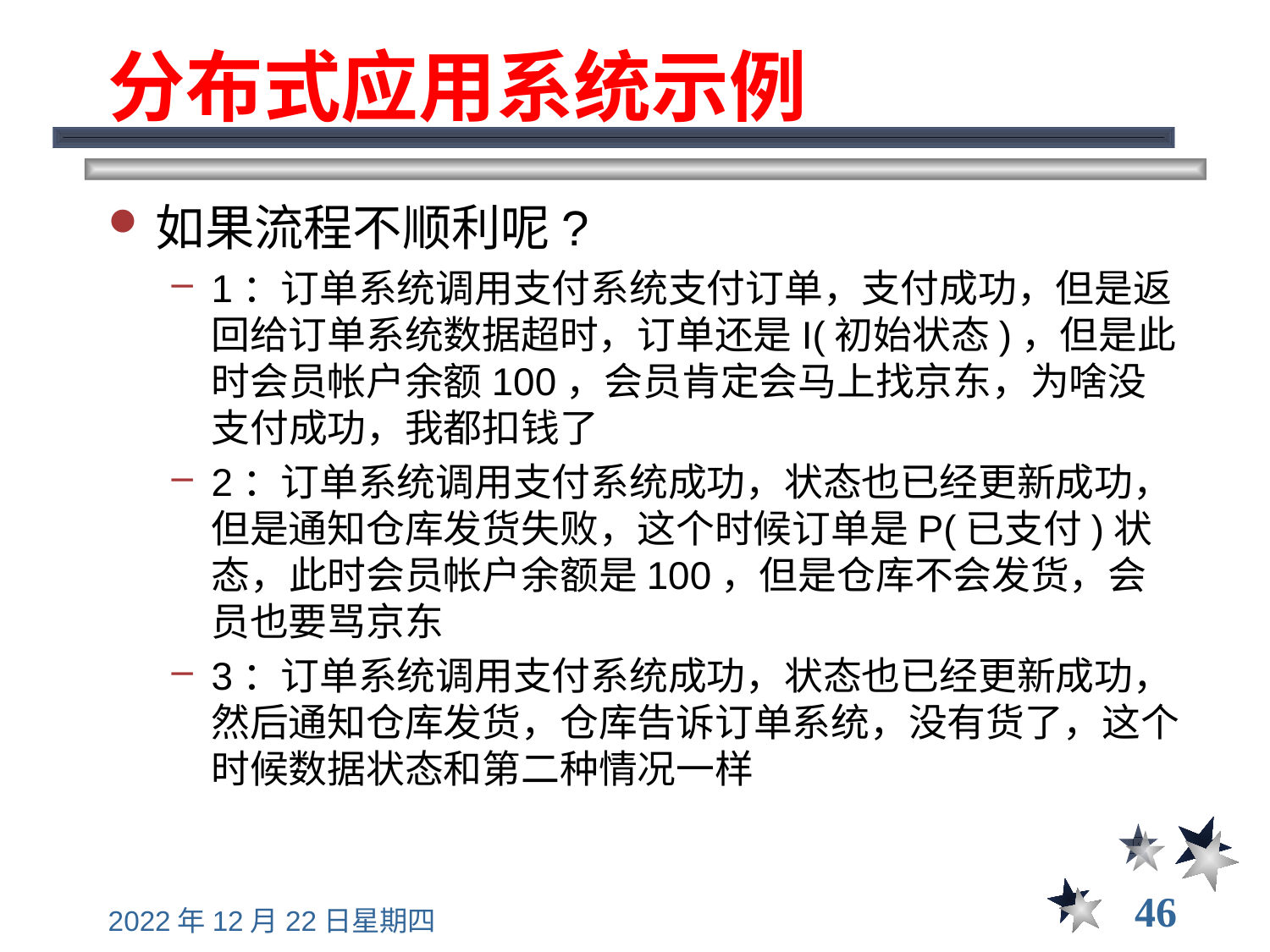

# 分布式应用系统示例
如果流程不顺利呢?
1：订单系统调用支付系统支付订单，支付成功，但是返回给订单系统数据超时，订单还是I(初始状态)，但是此时会员帐户余额100，会员肯定会马上找京东，为啥没支付成功，我都扣钱了
2：订单系统调用支付系统成功，状态也已经更新成功，但是通知仓库发货失败，这个时候订单是P(已支付)状态，此时会员帐户余额是100，但是仓库不会发货，会员也要骂京东
3：订单系统调用支付系统成功，状态也已经更新成功，然后通知仓库发货，仓库告诉订单系统，没有货了，这个时候数据状态和第二种情况一样
46
2022年12月22日星期四
大数据管理----前言